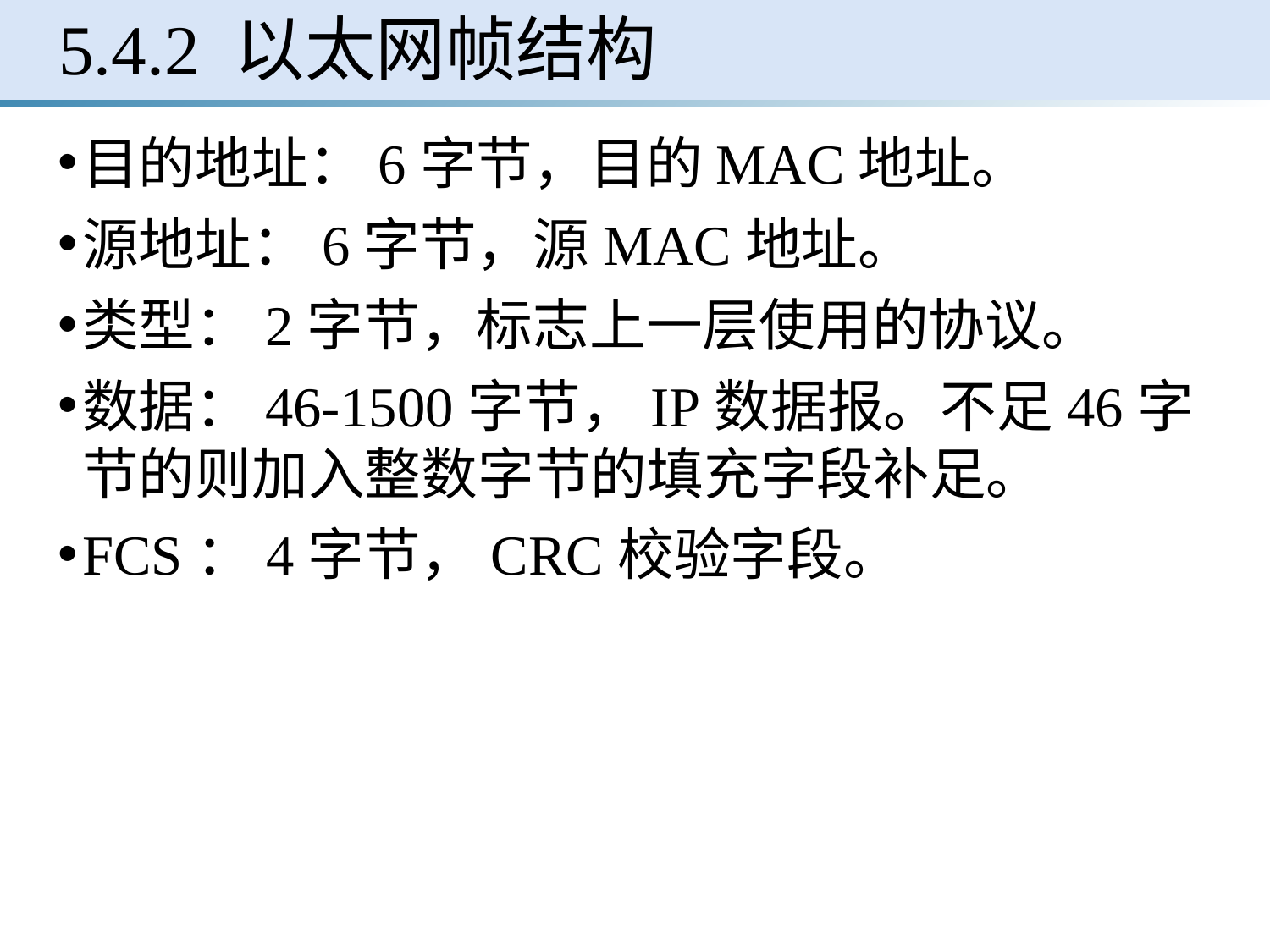

# 5.4.2 以太网帧结构
目的地址：6字节，目的MAC地址。
源地址：6字节，源MAC地址。
类型：2字节，标志上一层使用的协议。
数据：46-1500字节，IP数据报。不足46字节的则加入整数字节的填充字段补足。
FCS：4字节，CRC校验字段。